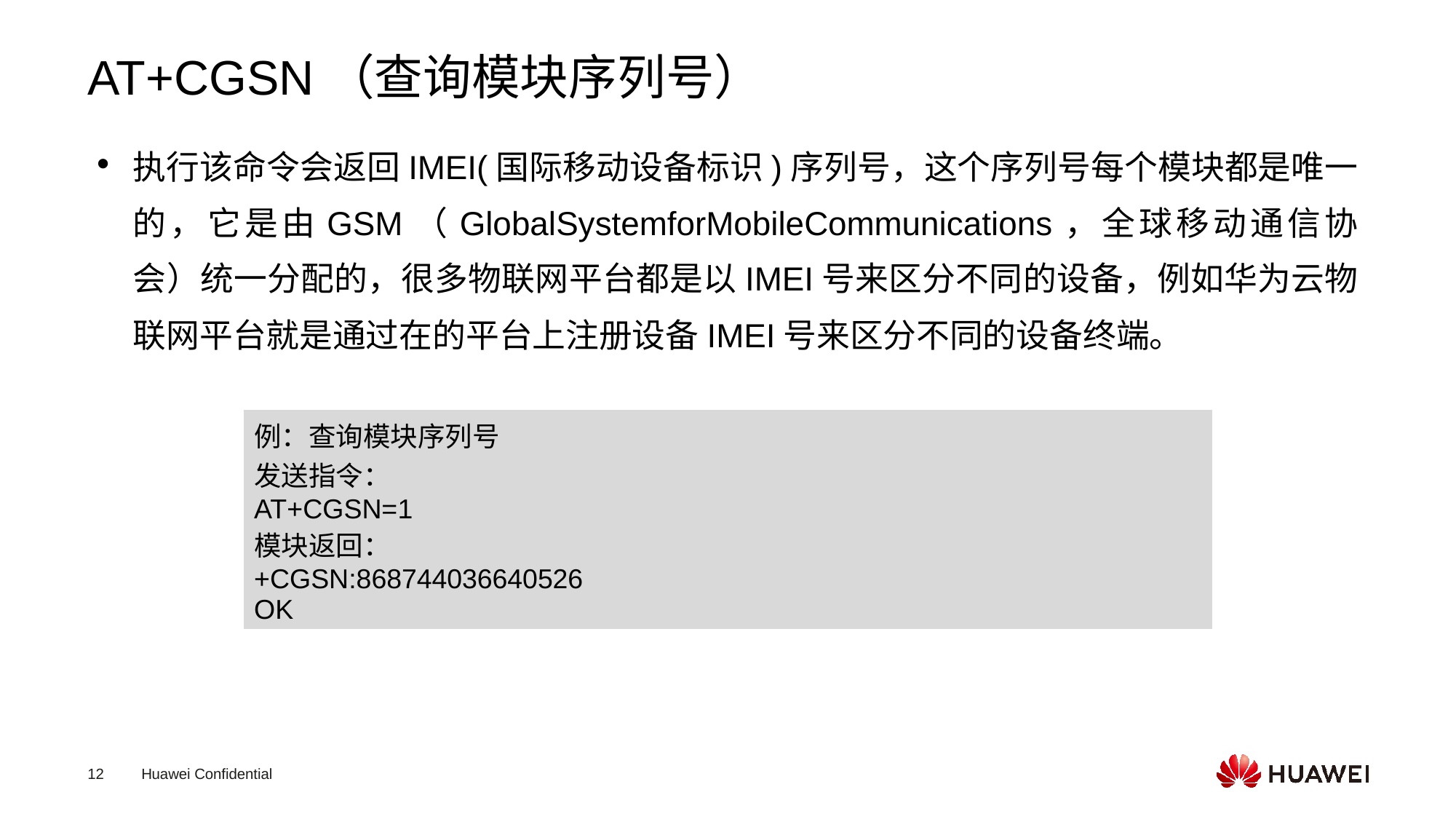

# AT+CGSN（查询模块序列号）
执行该命令会返回IMEI(国际移动设备标识)序列号，这个序列号每个模块都是唯一的，它是由GSM（GlobalSystemforMobileCommunications，全球移动通信协会）统一分配的，很多物联网平台都是以IMEI号来区分不同的设备，例如华为云物联网平台就是通过在的平台上注册设备IMEI号来区分不同的设备终端。
| 例：查询模块序列号 发送指令： AT+CGSN=1 模块返回： +CGSN:868744036640526 OK |
| --- |